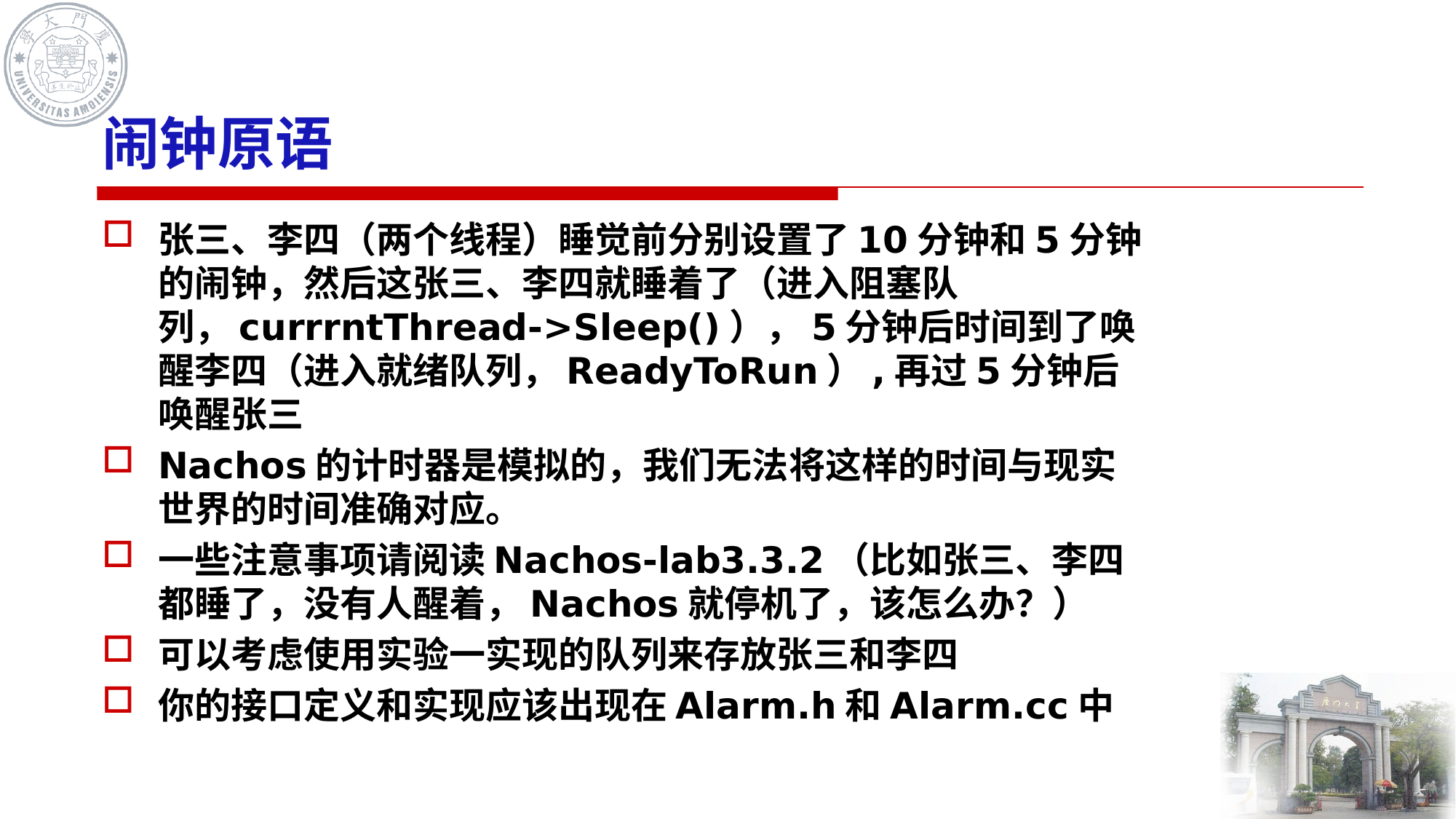

# 闹钟原语
张三、李四（两个线程）睡觉前分别设置了10分钟和5分钟的闹钟，然后这张三、李四就睡着了（进入阻塞队列，currrntThread->Sleep()），5分钟后时间到了唤醒李四（进入就绪队列，ReadyToRun）,再过5分钟后唤醒张三
Nachos的计时器是模拟的，我们无法将这样的时间与现实世界的时间准确对应。
一些注意事项请阅读Nachos-lab3.3.2（比如张三、李四都睡了，没有人醒着，Nachos就停机了，该怎么办？）
可以考虑使用实验一实现的队列来存放张三和李四
你的接口定义和实现应该出现在Alarm.h和Alarm.cc中